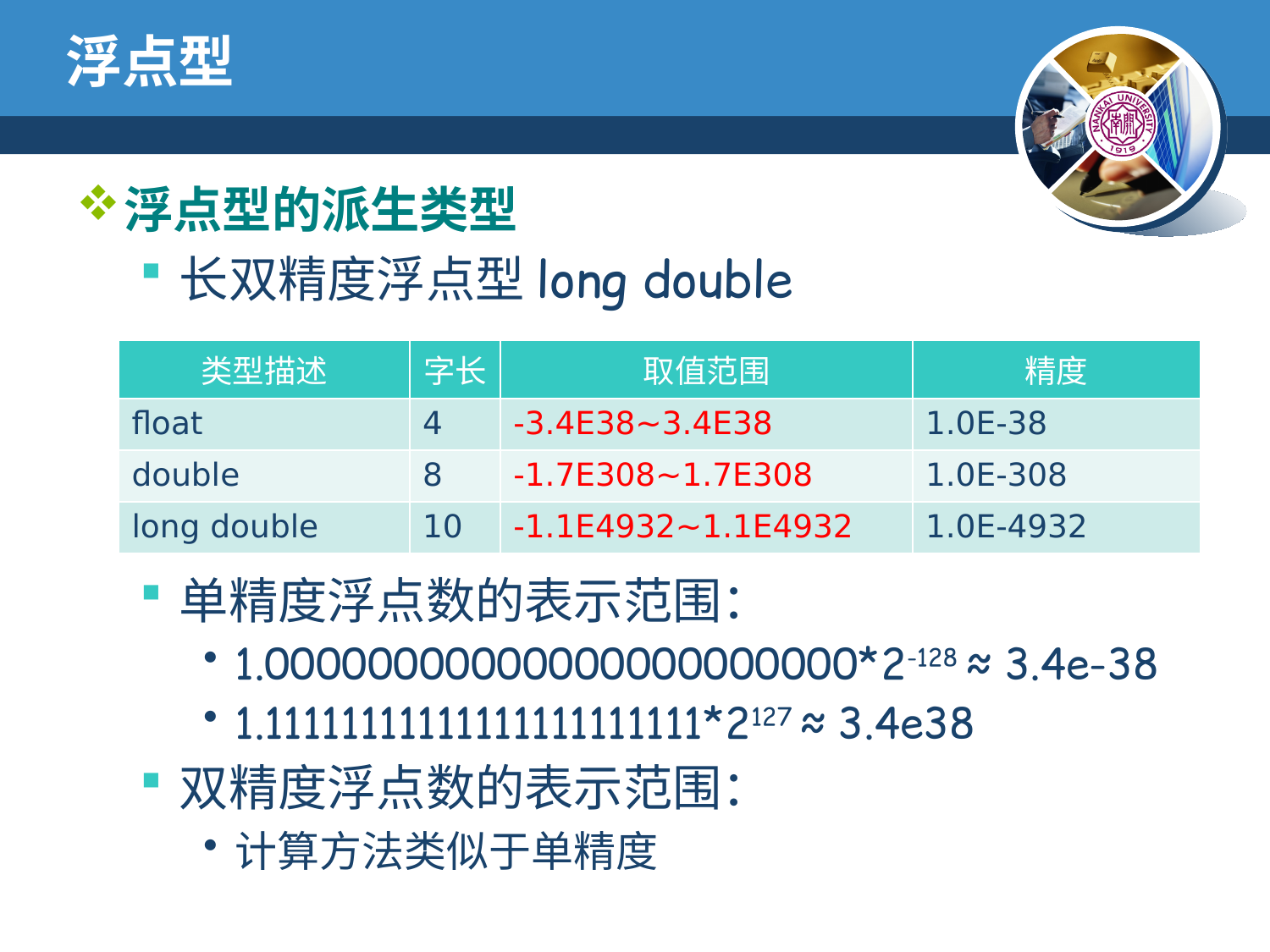

# 浮点型
浮点型的派生类型
长双精度浮点型long double

单精度浮点数的表示范围：
1.00000000000000000000000*2-128 ≈ 3.4e-38
1.11111111111111111111111*2127 ≈ 3.4e38
双精度浮点数的表示范围：
计算方法类似于单精度
| 类型描述 | 字长 | 取值范围 | 精度 |
| --- | --- | --- | --- |
| float | 4 | -3.4E38~3.4E38 | 1.0E-38 |
| double | 8 | -1.7E308~1.7E308 | 1.0E-308 |
| long double | 10 | -1.1E4932~1.1E4932 | 1.0E-4932 |